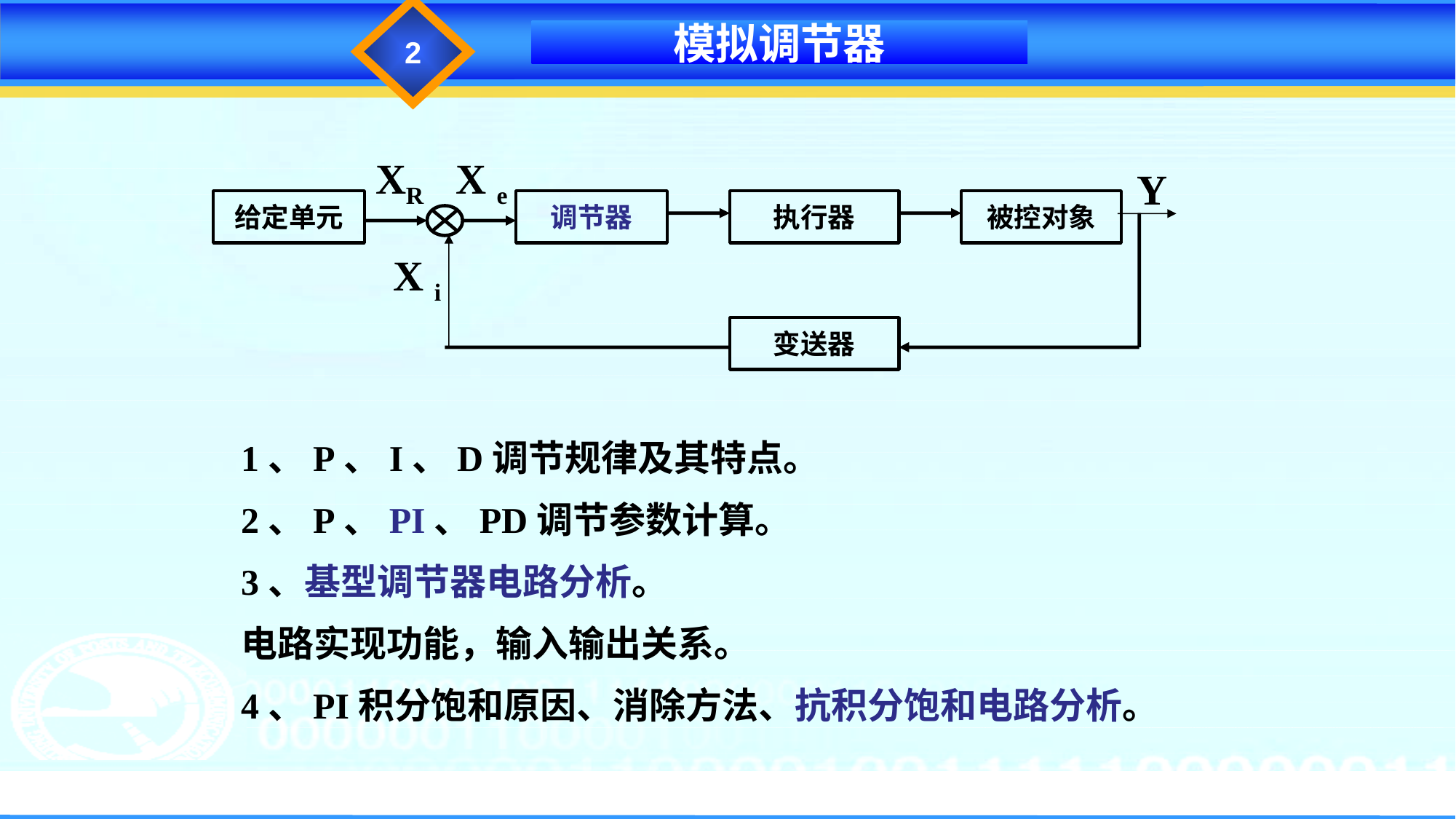

2
模拟调节器
XR
X e
Y
给定单元
调节器
执行器
被控对象

X i
变送器

1、P、I、D调节规律及其特点。
2、P、PI、PD调节参数计算。
3、基型调节器电路分析。
电路实现功能，输入输出关系。
4、PI积分饱和原因、消除方法、抗积分饱和电路分析。